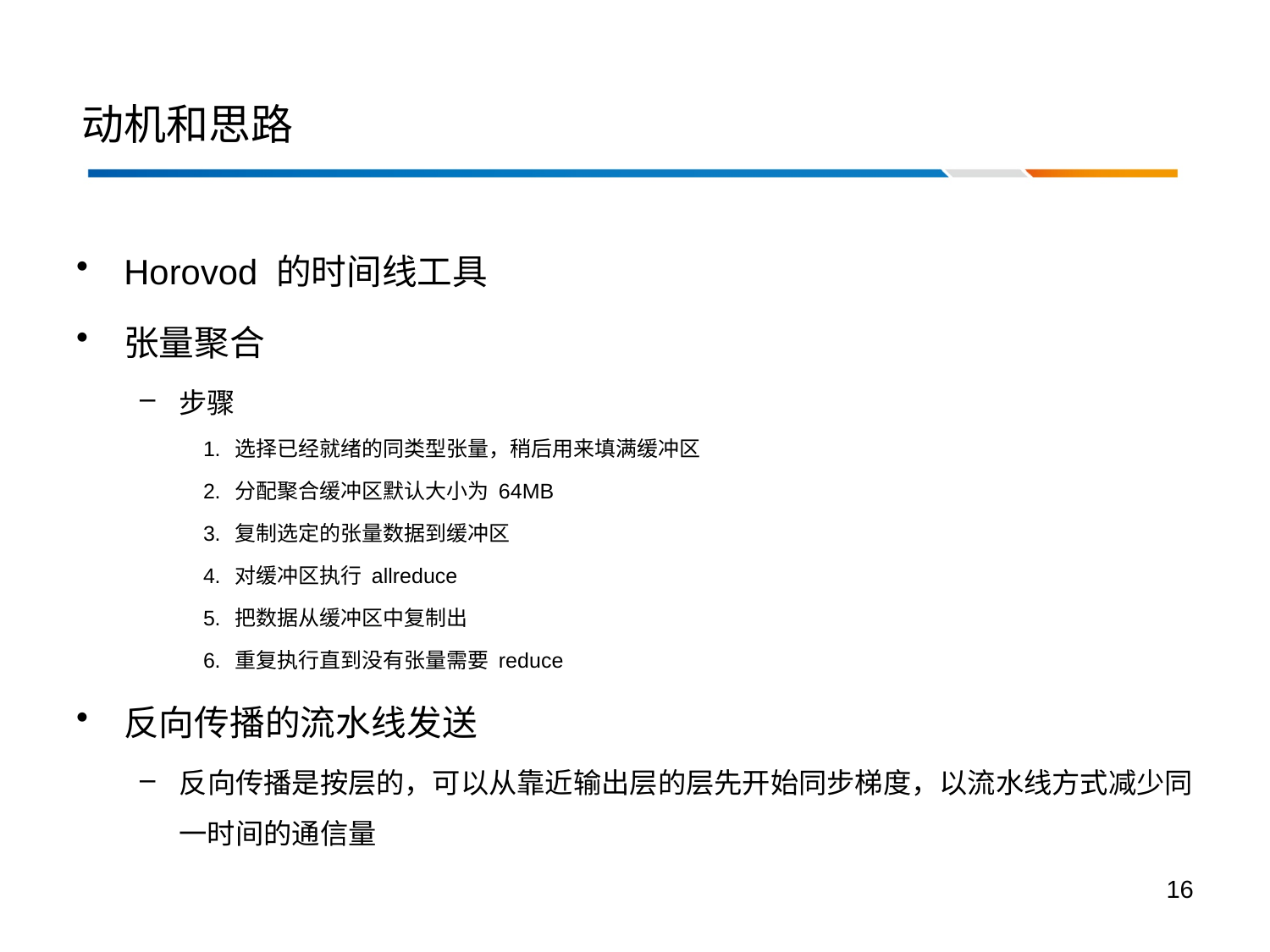

# 动机和思路
Horovod 的时间线工具
张量聚合
步骤
选择已经就绪的同类型张量，稍后用来填满缓冲区
分配聚合缓冲区默认大小为 64MB
复制选定的张量数据到缓冲区
对缓冲区执行 allreduce
把数据从缓冲区中复制出
重复执行直到没有张量需要 reduce
反向传播的流水线发送
反向传播是按层的，可以从靠近输出层的层先开始同步梯度，以流水线方式减少同一时间的通信量
16